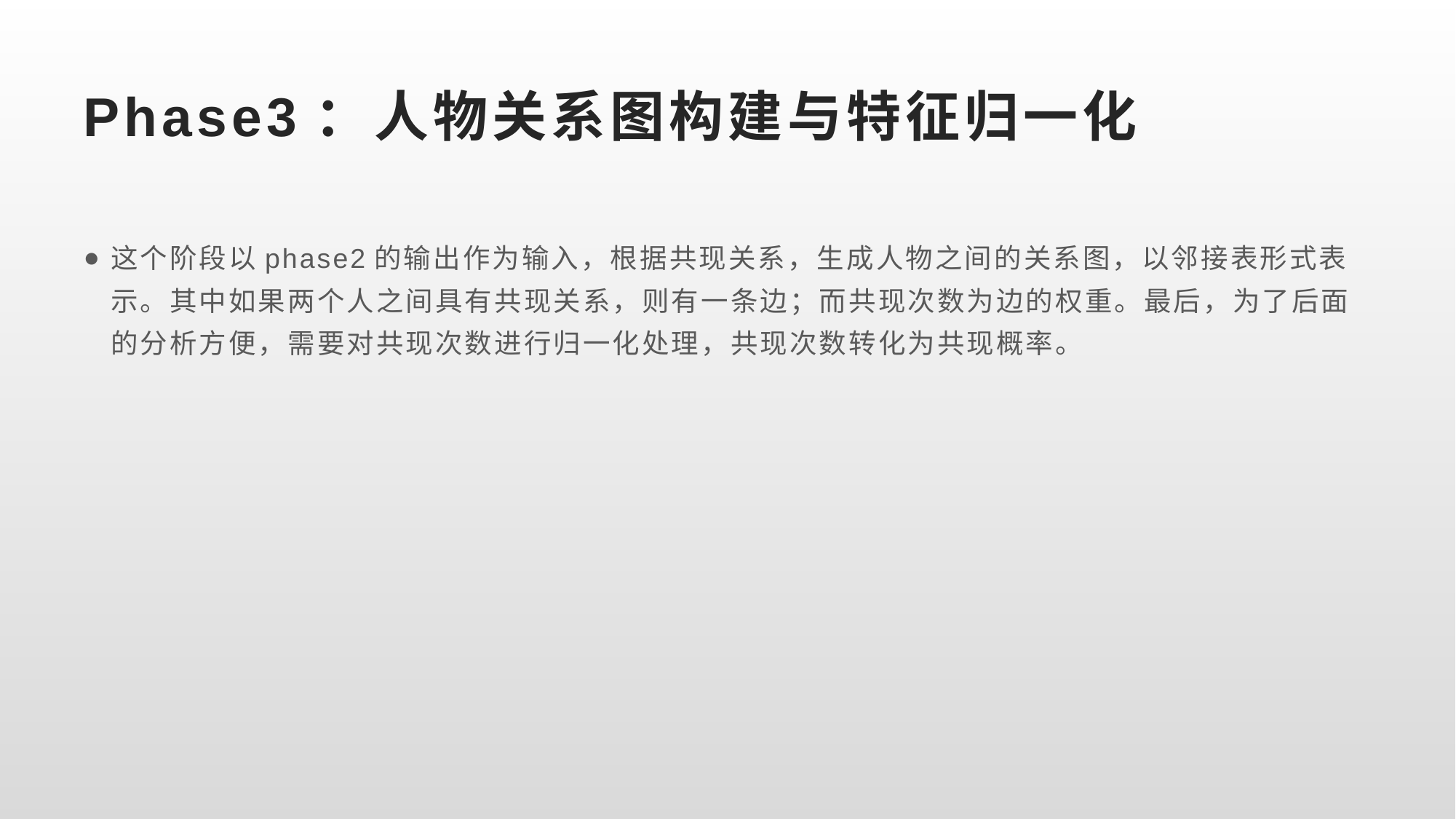

# Phase3：人物关系图构建与特征归一化

这个阶段以phase2的输出作为输入，根据共现关系，生成人物之间的关系图，以邻接表形式表示。其中如果两个人之间具有共现关系，则有一条边；而共现次数为边的权重。最后，为了后面的分析方便，需要对共现次数进行归一化处理，共现次数转化为共现概率。